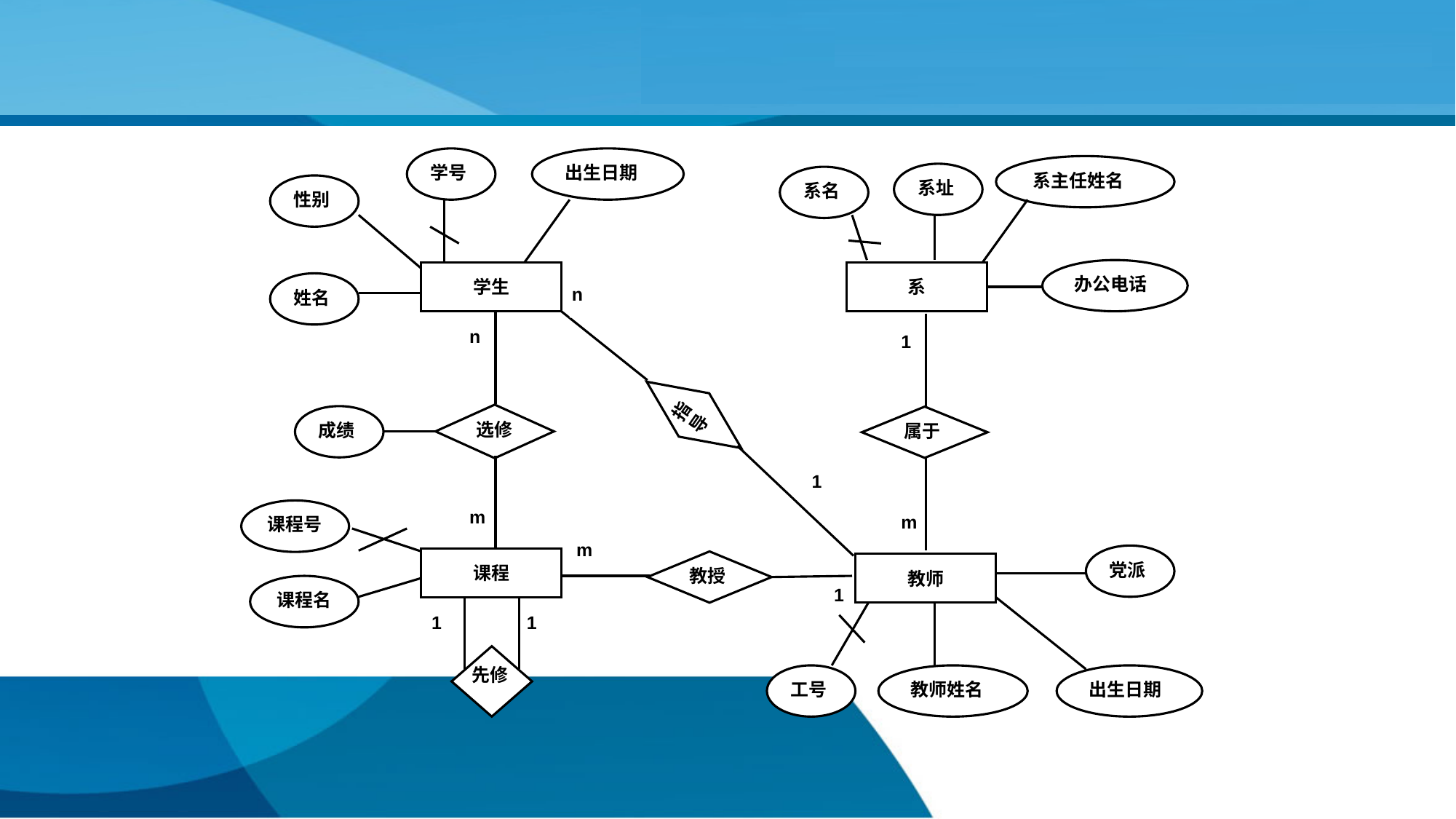

学号
出生日期
系主任姓名
系址
系名
性别
办公电话
学生
系
姓名
n
n
1
指导
选修
成绩
属于
1
课程号
m
m
m
党派
课程
教授
教师
课程名
1
1
1
先修
工号
教师姓名
出生日期